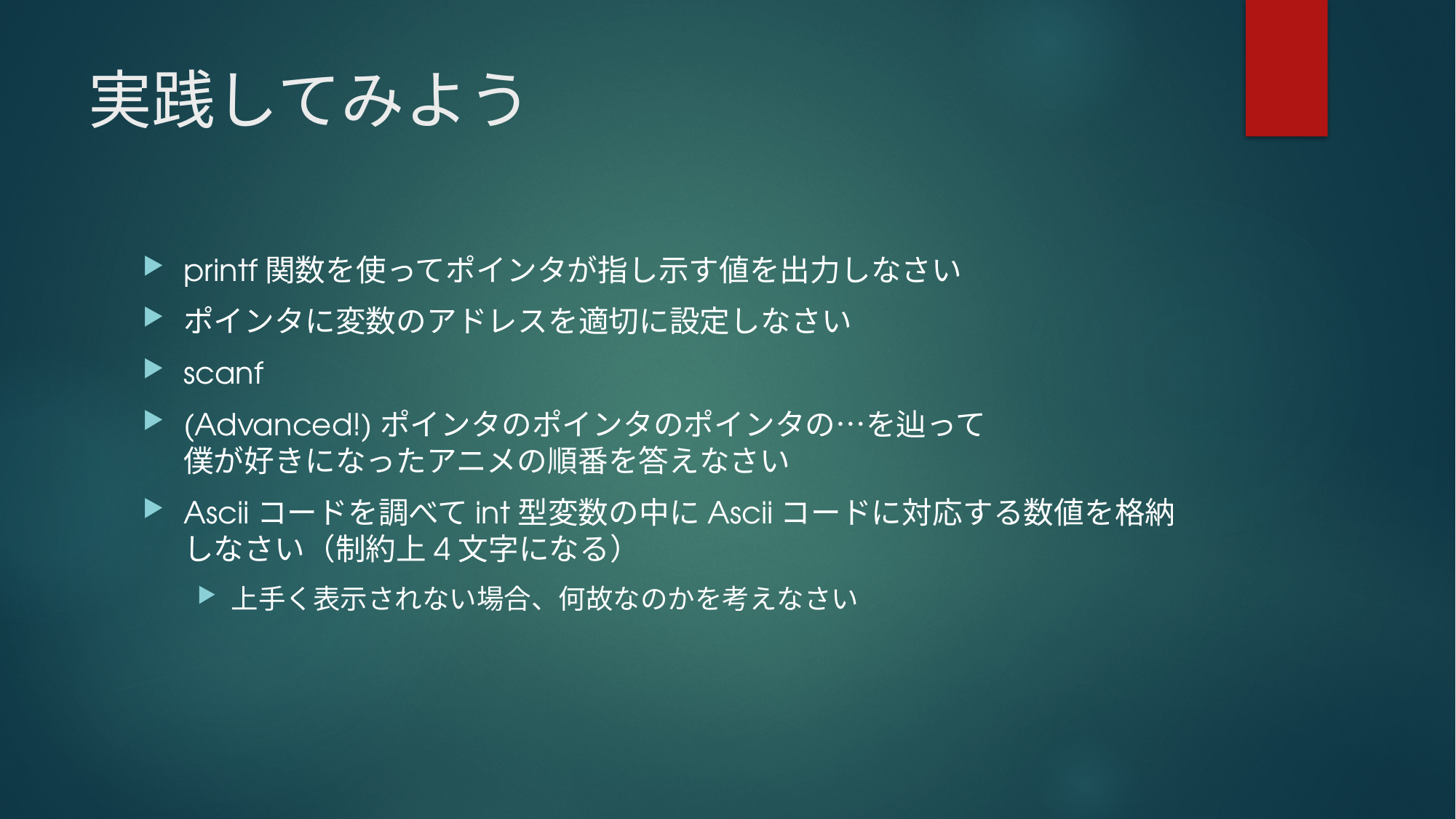

# 実践してみよう
printf関数を使ってポインタが指し示す値を出力しなさい
ポインタに変数のアドレスを適切に設定しなさい
scanf
(Advanced!)ポインタのポインタのポインタの…を辿って
僕が好きになったアニメの順番を答えなさい
Asciiコードを調べてint型変数の中にAsciiコードに対応する数値を格納しなさい（制約上4文字になる）
上手く表示されない場合、何故なのかを考えなさい